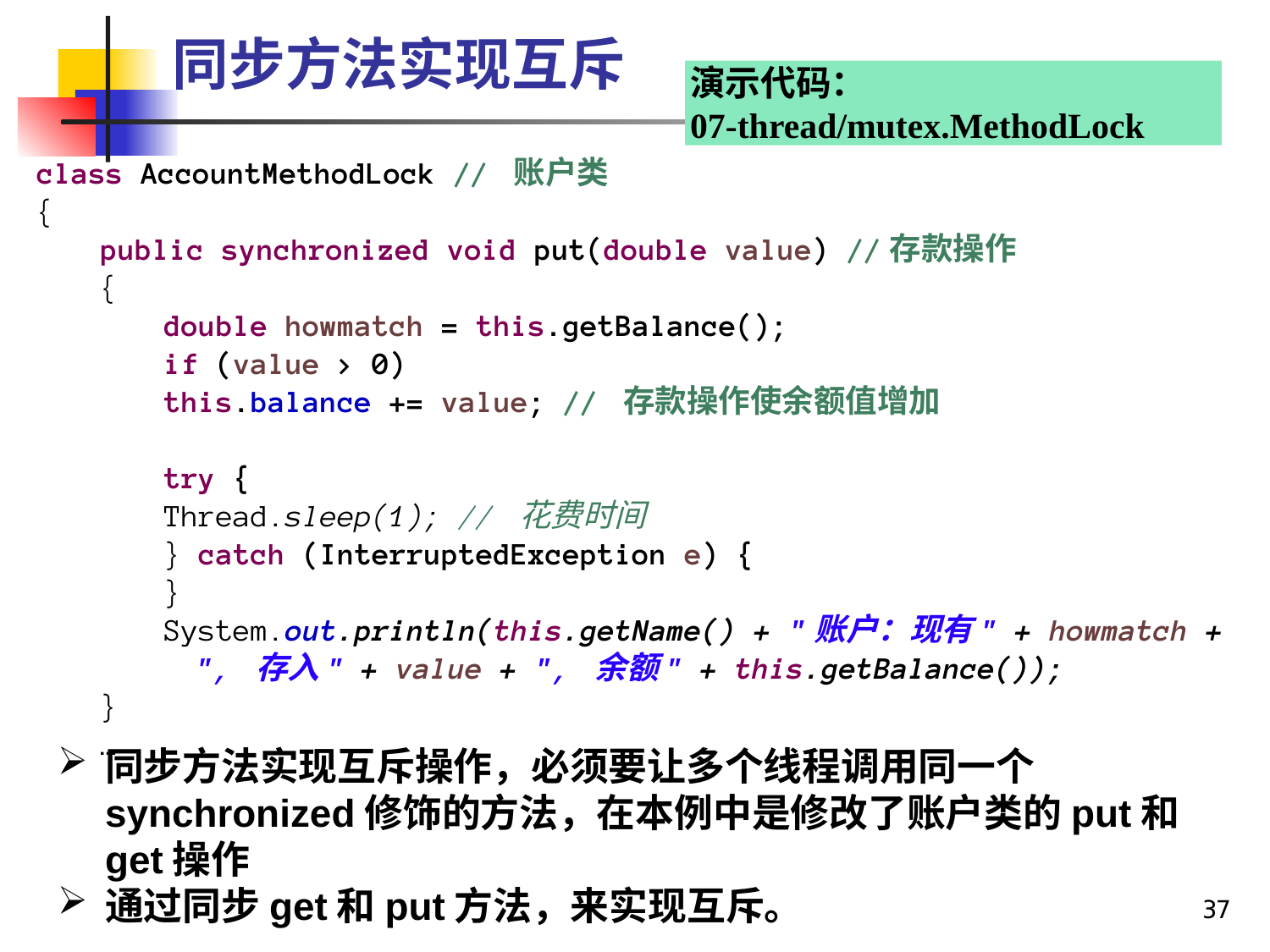

# 同步方法实现互斥
演示代码：
07-thread/mutex.MethodLock
class AccountMethodLock // 账户类
{
public synchronized void put(double value) //存款操作
{
double howmatch = this.getBalance();
if (value > 0)
this.balance += value; // 存款操作使余额值增加

try {
Thread.sleep(1); // 花费时间
} catch (InterruptedException e) {
}
System.out.println(this.getName() + "账户：现有" + howmatch + ", 存入" + value + ", 余额" + this.getBalance());
}
…

同步方法实现互斥操作，必须要让多个线程调用同一个synchronized修饰的方法，在本例中是修改了账户类的put和get操作
通过同步get和put方法，来实现互斥。
37